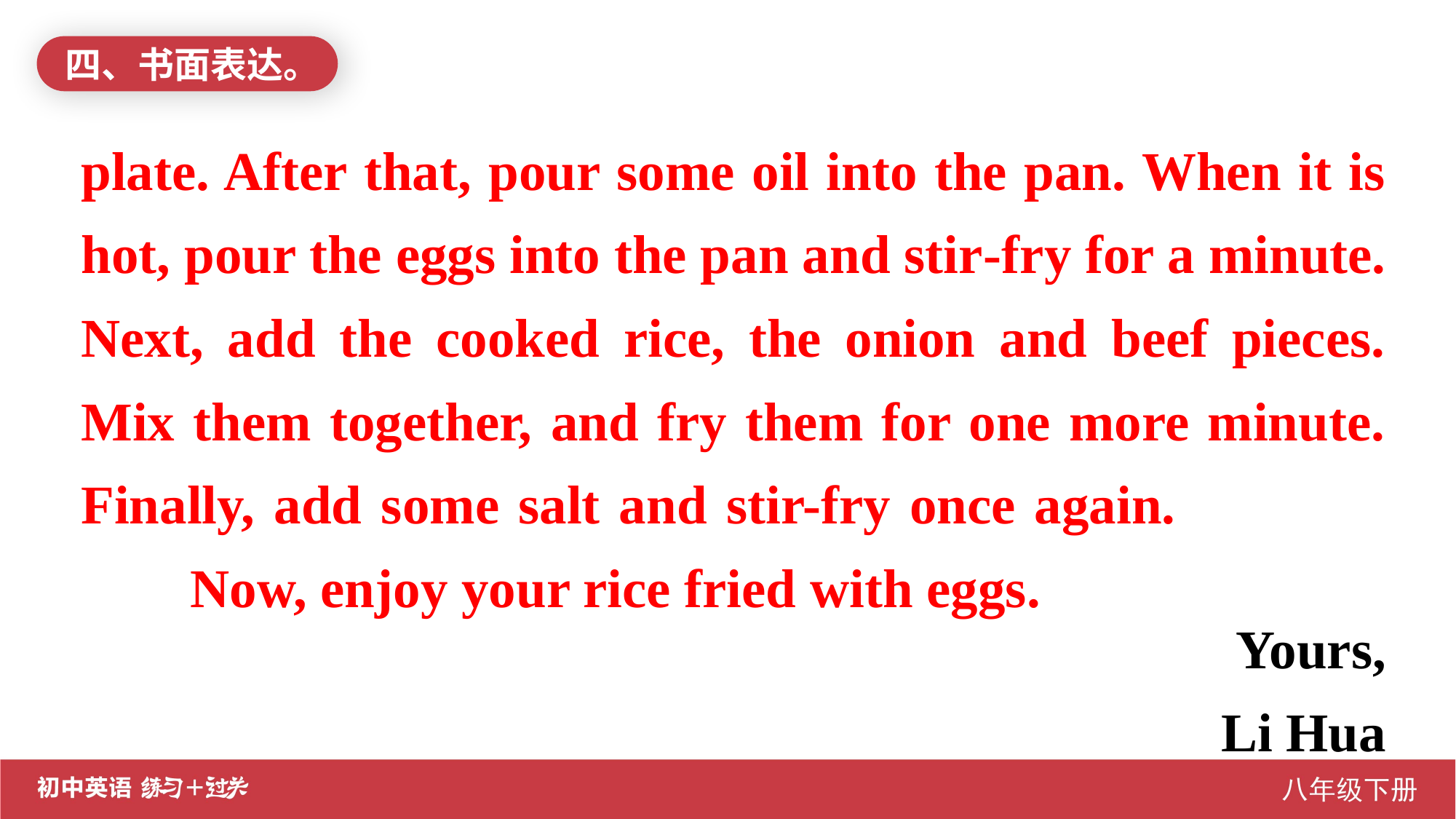

四、书面表达。
plate. After that, pour some oil into the pan. When it is hot, pour the eggs into the pan and stir-fry for a minute. Next, add the cooked rice, the onion and beef pieces. Mix them together, and fry them for one more minute. Finally, add some salt and stir-fry once again.            	Now, enjoy your rice fried with eggs.

Yours,
Li Hua